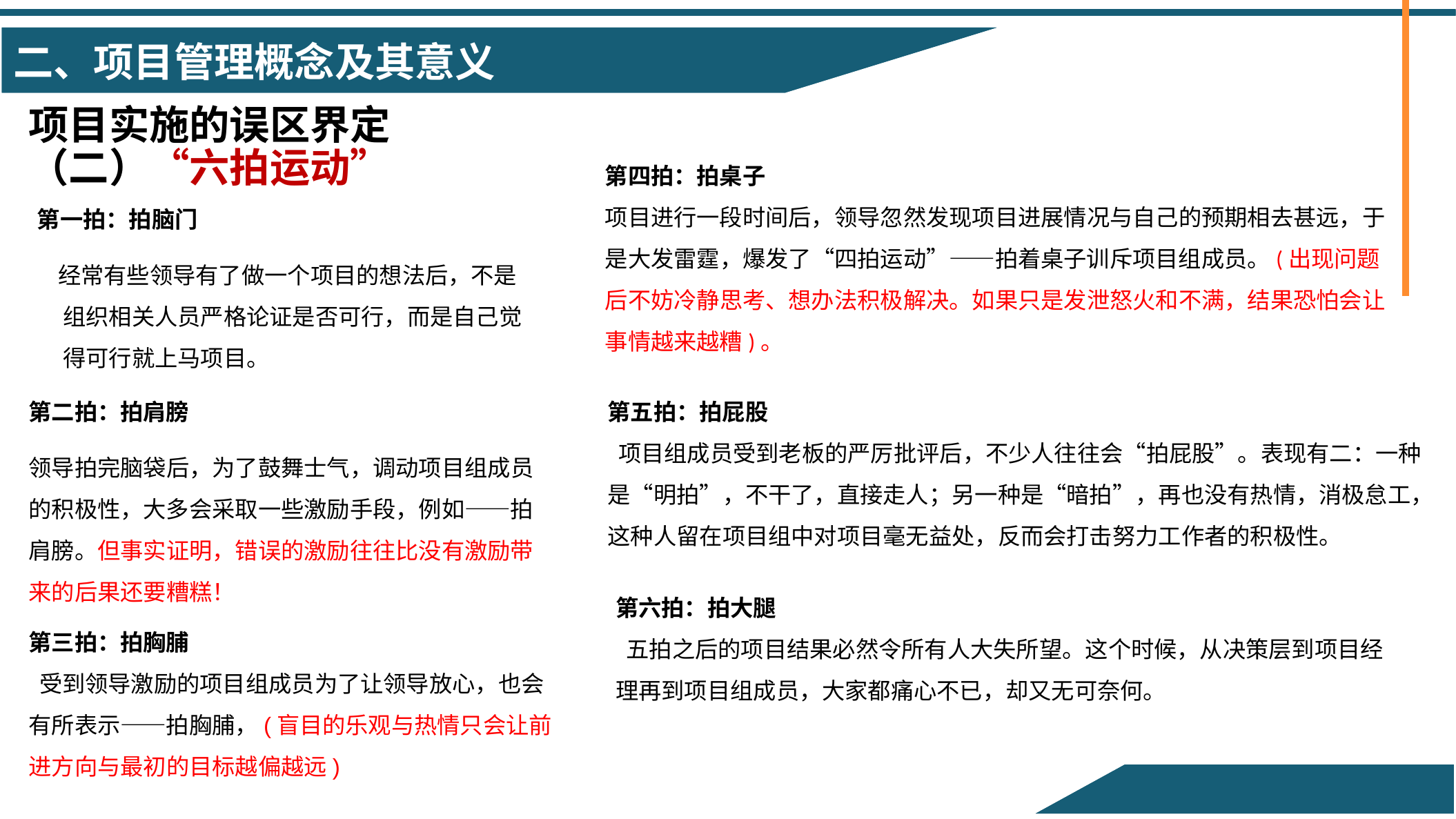

二、项目管理概念及其意义
项目实施的误区界定
（二）“六拍运动”
第四拍：拍桌子
项目进行一段时间后，领导忽然发现项目进展情况与自己的预期相去甚远，于是大发雷霆，爆发了“四拍运动”——拍着桌子训斥项目组成员。(出现问题后不妨冷静思考、想办法积极解决。如果只是发泄怒火和不满，结果恐怕会让事情越来越糟)。
第一拍：拍脑门
   经常有些领导有了做一个项目的想法后，不是组织相关人员严格论证是否可行，而是自己觉得可行就上马项目。
第二拍：拍肩膀
领导拍完脑袋后，为了鼓舞士气，调动项目组成员的积极性，大多会采取一些激励手段，例如——拍肩膀。但事实证明，错误的激励往往比没有激励带来的后果还要糟糕！

第五拍：拍屁股
 项目组成员受到老板的严厉批评后，不少人往往会“拍屁股”。表现有二：一种是“明拍”，不干了，直接走人；另一种是“暗拍”，再也没有热情，消极怠工，这种人留在项目组中对项目毫无益处，反而会打击努力工作者的积极性。
第六拍：拍大腿
 五拍之后的项目结果必然令所有人大失所望。这个时候，从决策层到项目经理再到项目组成员，大家都痛心不已，却又无可奈何。
第三拍：拍胸脯
 受到领导激励的项目组成员为了让领导放心，也会有所表示——拍胸脯，(盲目的乐观与热情只会让前进方向与最初的目标越偏越远)